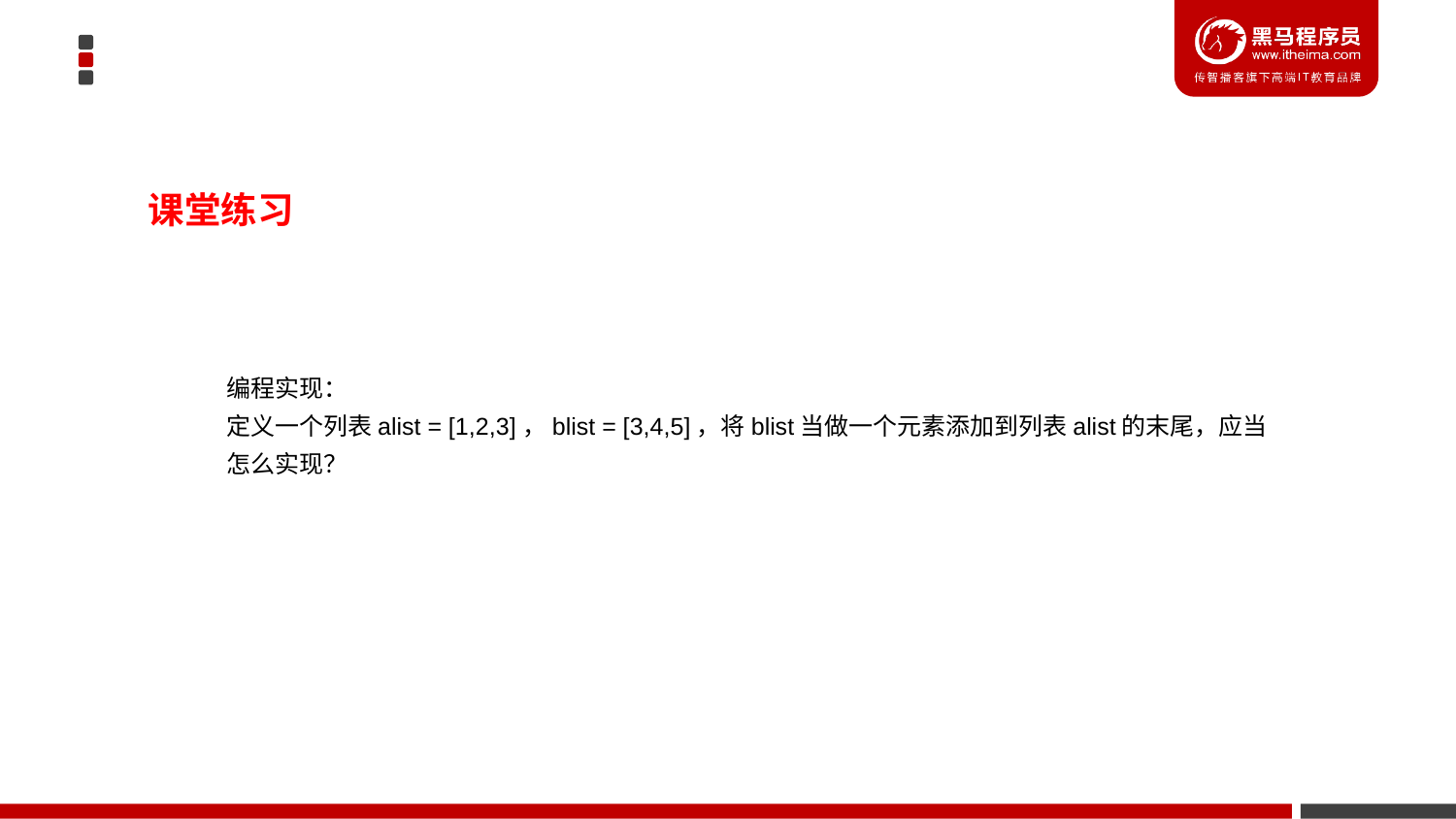

课堂练习
编程实现：
定义一个列表alist = [1,2,3]，blist = [3,4,5]，将blist当做一个元素添加到列表alist的末尾，应当怎么实现？